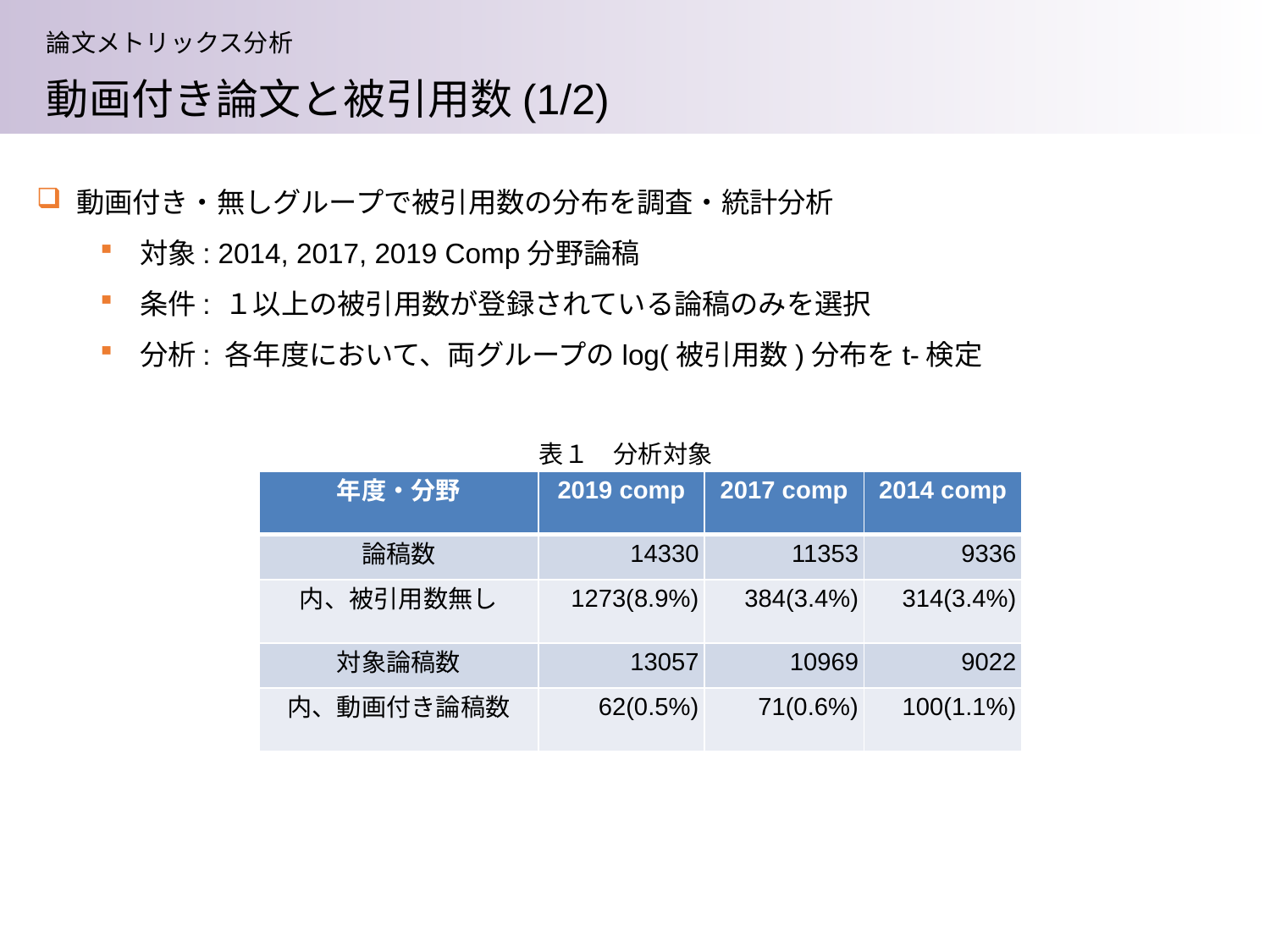

論文メトリックス分析
動画付き論文と被引用数(1/2)
動画付き・無しグループで被引用数の分布を調査・統計分析
対象: 2014, 2017, 2019 Comp分野論稿
条件: １以上の被引用数が登録されている論稿のみを選択
分析: 各年度において、両グループのlog(被引用数)分布をt-検定
表１　分析対象
| 年度・分野 | 2019 comp | 2017 comp | 2014 comp |
| --- | --- | --- | --- |
| 論稿数 | 14330 | 11353 | 9336 |
| 内、被引用数無し | 1273(8.9%) | 384(3.4%) | 314(3.4%) |
| 対象論稿数 | 13057 | 10969 | 9022 |
| 内、動画付き論稿数 | 62(0.5%) | 71(0.6%) | 100(1.1%) |